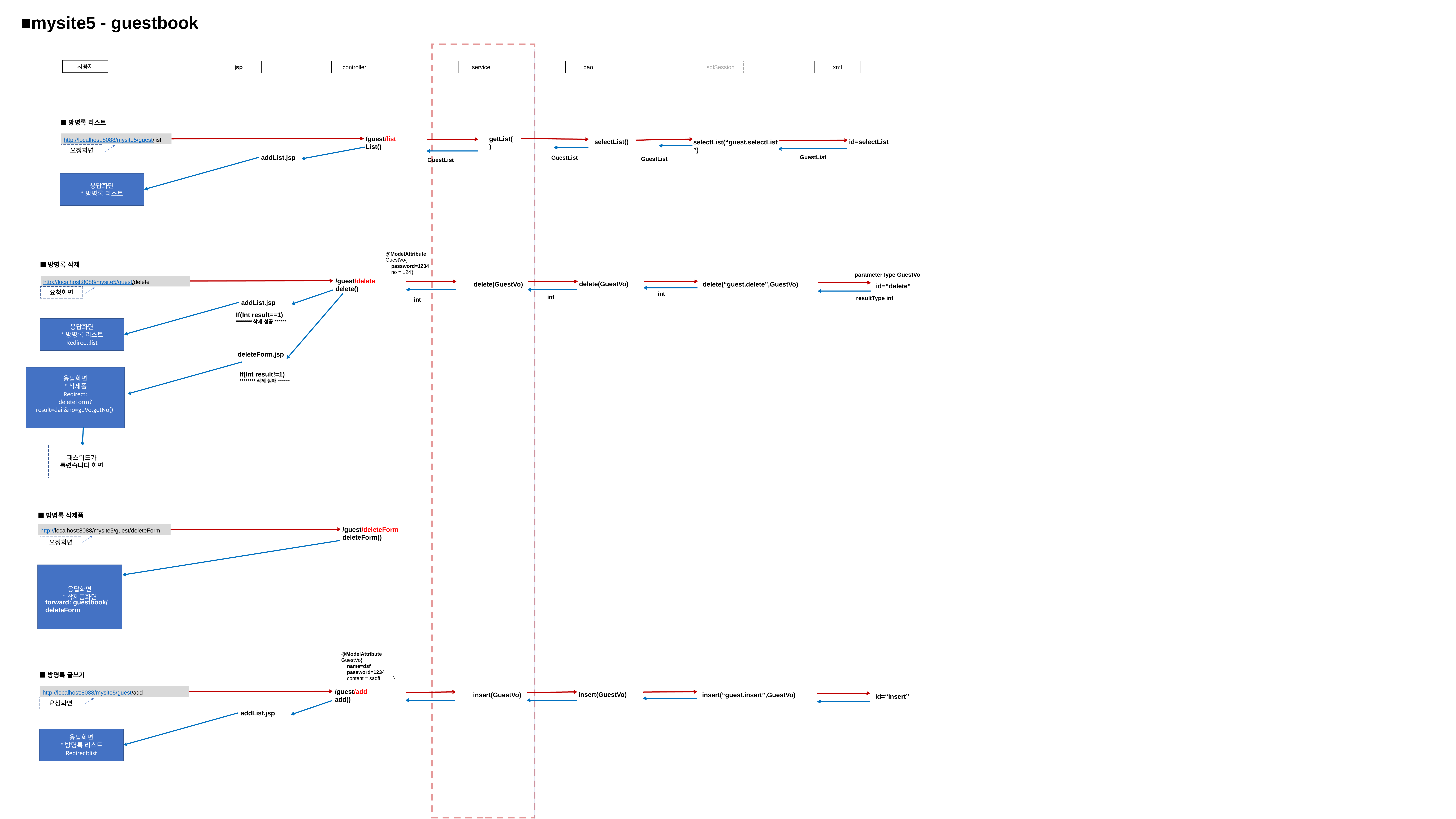

■mysite5 - guestbook

사용자
jsp
controller
service
dao
sqlSession
xml
■방명록 리스트

http://localhost:8088/mysite5/guest/list
/guest/list
List()

getList()
selectList()
id=selectList
selectList(“guest.selectList”)
요청화면
addList.jsp
응답화면
*방명록 리스트
@ModelAttribute
GuestVo{
    password=1234
    no = 124	}
GuestList
GuestList
GuestList
GuestList
■방명록 삭제
parameterType GuestVo
http://localhost:8088/mysite5/guest/delete
/guest/delete
delete()
delete(GuestVo)
delete(GuestVo)
delete(“guest.delete”,GuestVo)
id=“delete”
요청화면
int
resultType int
addList.jsp
응답화면
*방명록 리스트
Redirect:list
int
int
If(Int result==1)
********삭제 성공******
deleteForm.jsp
응답화면
*삭제폼
Redirect:
deleteForm?result=dail&no=guVo.getNo()

If(Int result!=1)
********삭제 실패******

패스워드가 틀렸습니다 화면
■방명록 삭제폼
http://localhost:8088/mysite5/guest/deleteForm
/guest/deleteForm
deleteForm()
응답화면
*삭제폼화면

forward: guestbook/deleteForm
요청화면
@ModelAttribute
GuestVo{
    name=dsf
    password=1234
    content = sadff	}
■방명록 글쓰기
http://localhost:8088/mysite5/guest/add
/guest/add
add()
insert(GuestVo)
insert(GuestVo)
insert(“guest.insert”,GuestVo)
id=“insert”
요청화면
addList.jsp
응답화면
*방명록 리스트
Redirect:list
deleteForm.jsp